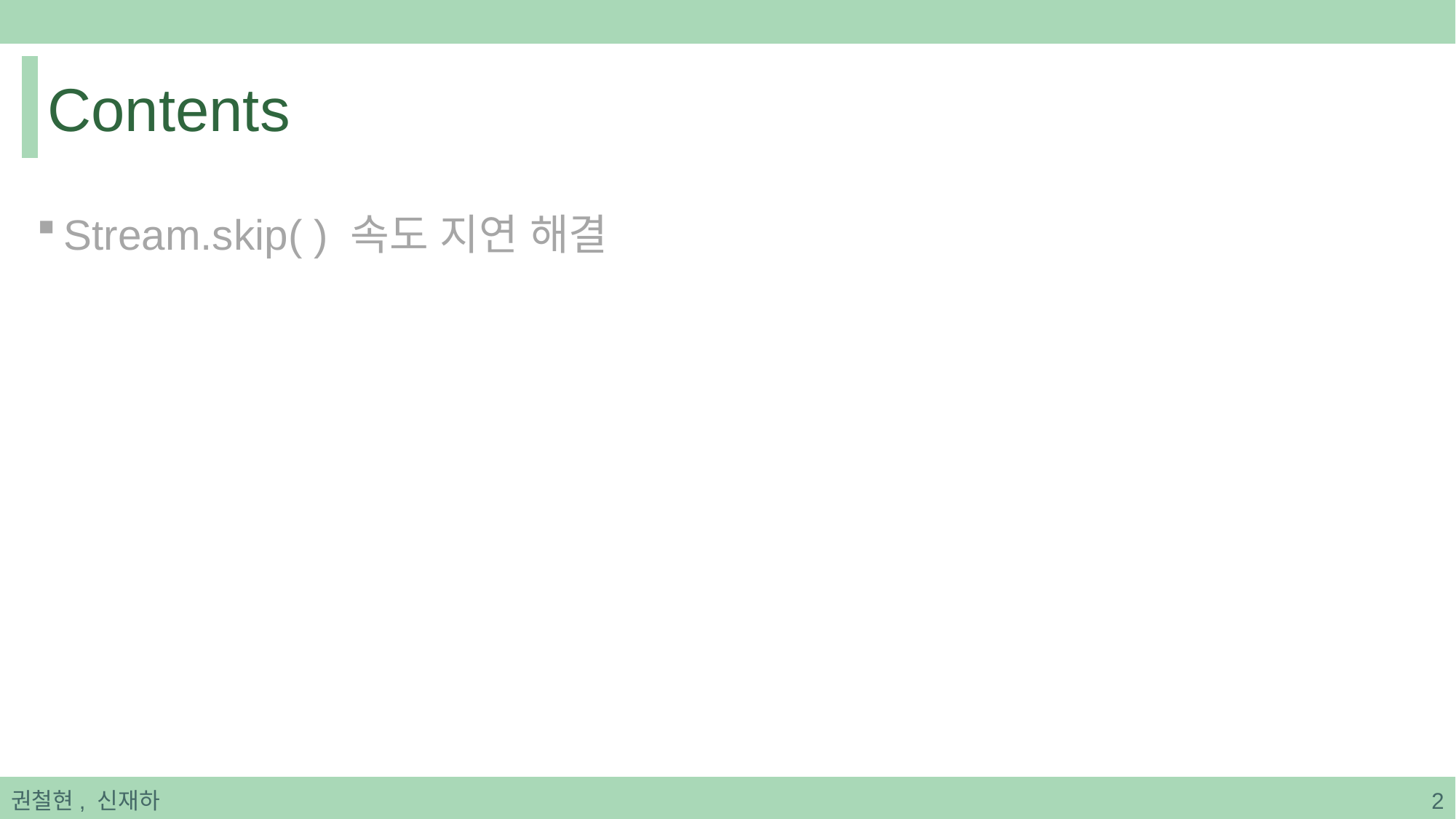

# Contents
Stream.skip( ) 속도 지연 해결
권철현, 신재하
2